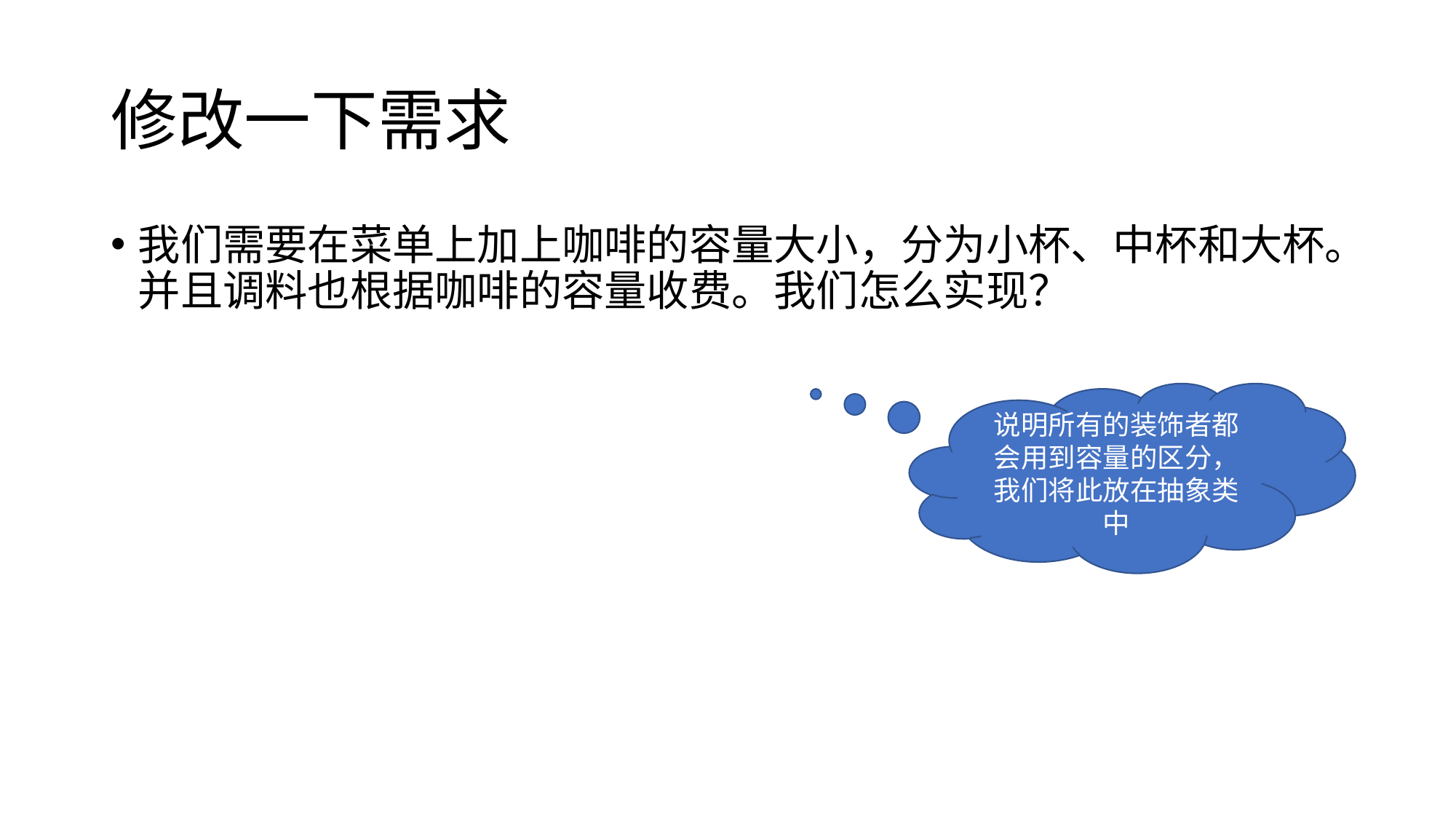

# 修改一下需求
我们需要在菜单上加上咖啡的容量大小，分为小杯、中杯和大杯。并且调料也根据咖啡的容量收费。我们怎么实现？
说明所有的装饰者都会用到容量的区分，我们将此放在抽象类中